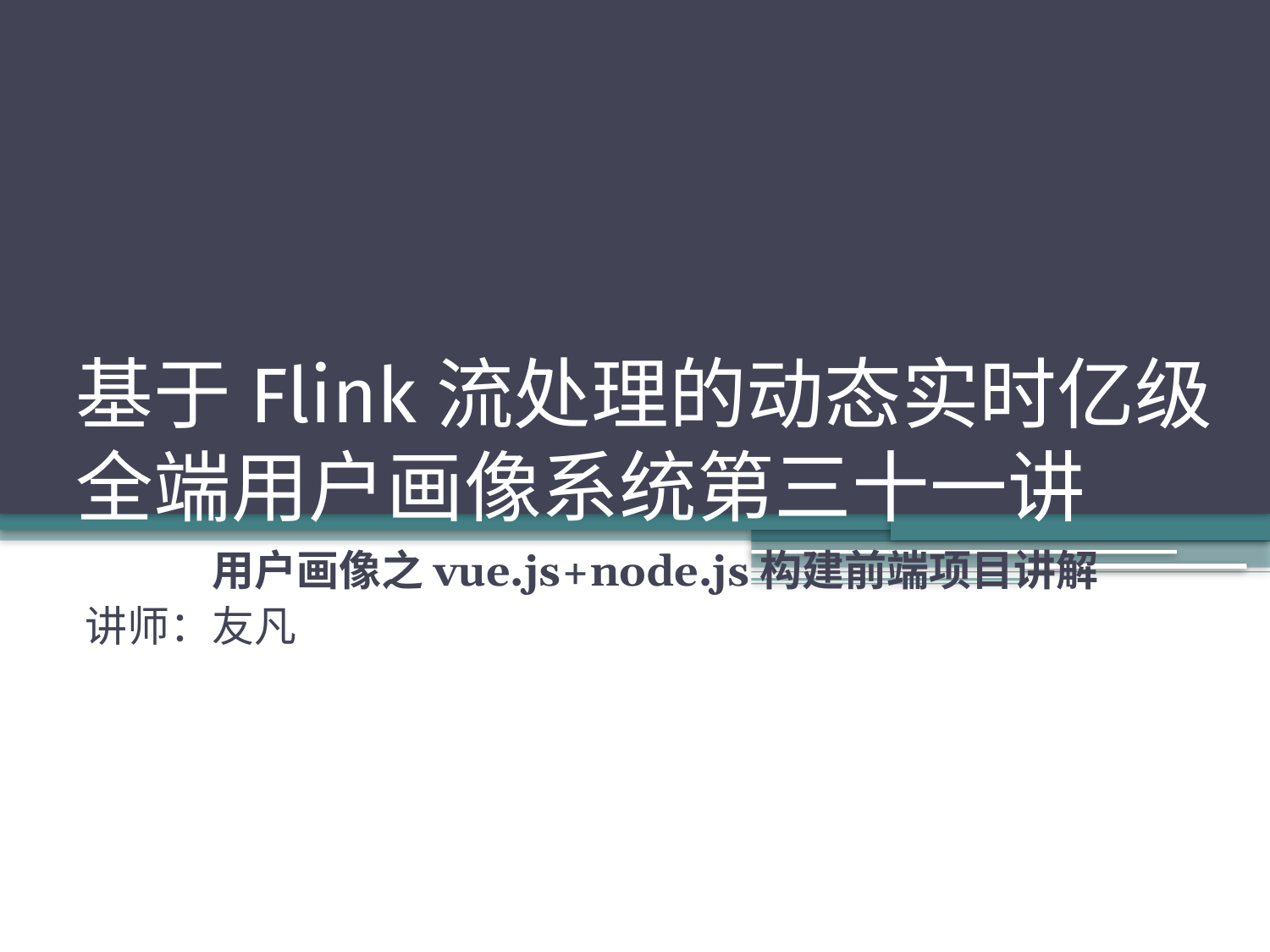

# 基于Flink流处理的动态实时亿级全端用户画像系统第三十一讲
 	用户画像之vue.js+node.js构建前端项目讲解
讲师：友凡